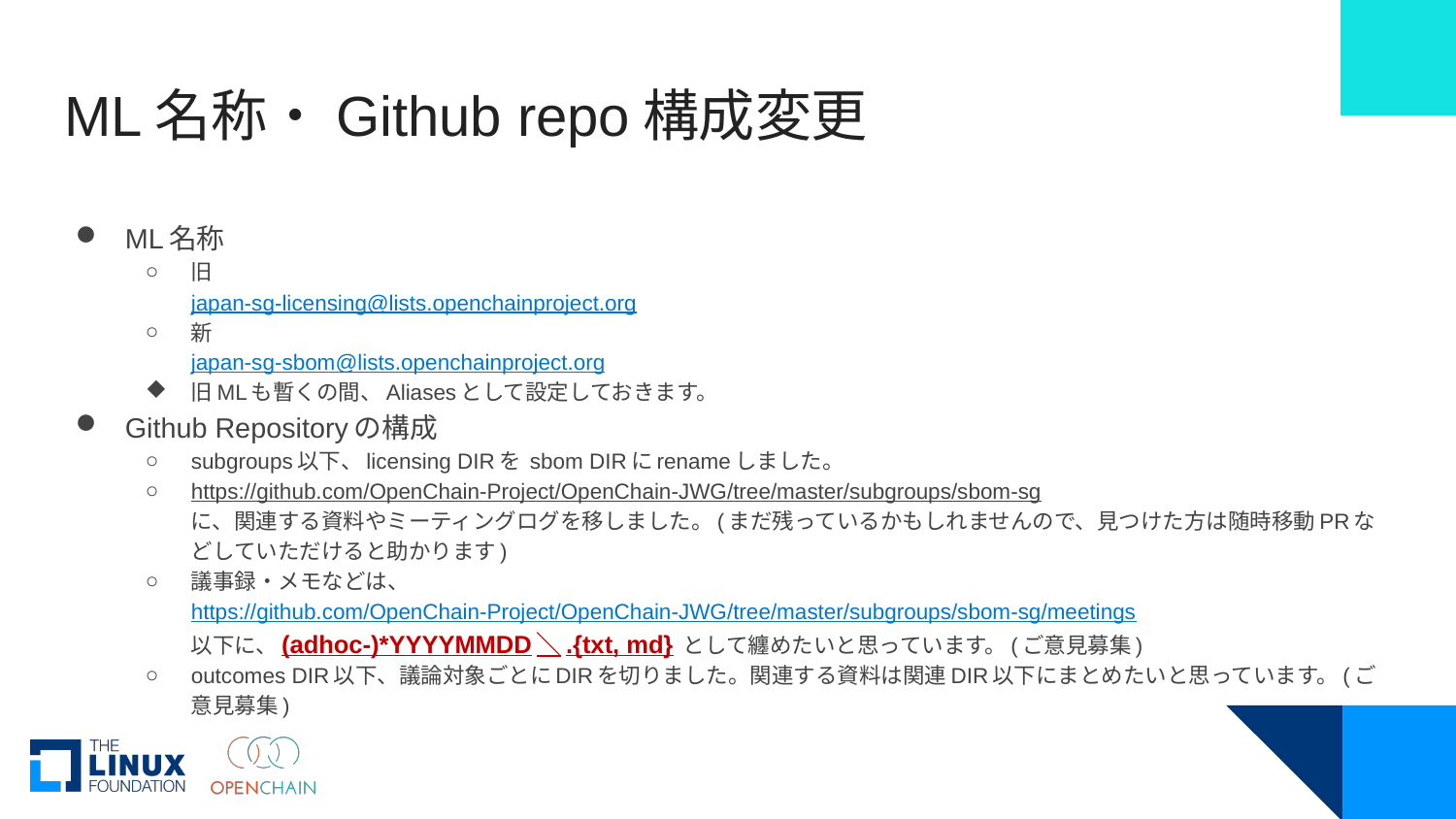

# ML名称・Github repo構成変更
ML名称
旧
japan-sg-licensing@lists.openchainproject.org
新
japan-sg-sbom@lists.openchainproject.org
旧MLも暫くの間、Aliasesとして設定しておきます。
Github Repositoryの構成
subgroups以下、licensing DIRを sbom DIRにrenameしました。
https://github.com/OpenChain-Project/OpenChain-JWG/tree/master/subgroups/sbom-sg
に、関連する資料やミーティングログを移しました。(まだ残っているかもしれませんので、見つけた方は随時移動PRなどしていただけると助かります)
議事録・メモなどは、
https://github.com/OpenChain-Project/OpenChain-JWG/tree/master/subgroups/sbom-sg/meetings
以下に、(adhoc-)*YYYYMMDD＼.{txt, md} として纏めたいと思っています。(ご意見募集)
outcomes DIR以下、議論対象ごとにDIRを切りました。関連する資料は関連DIR以下にまとめたいと思っています。(ご意見募集)